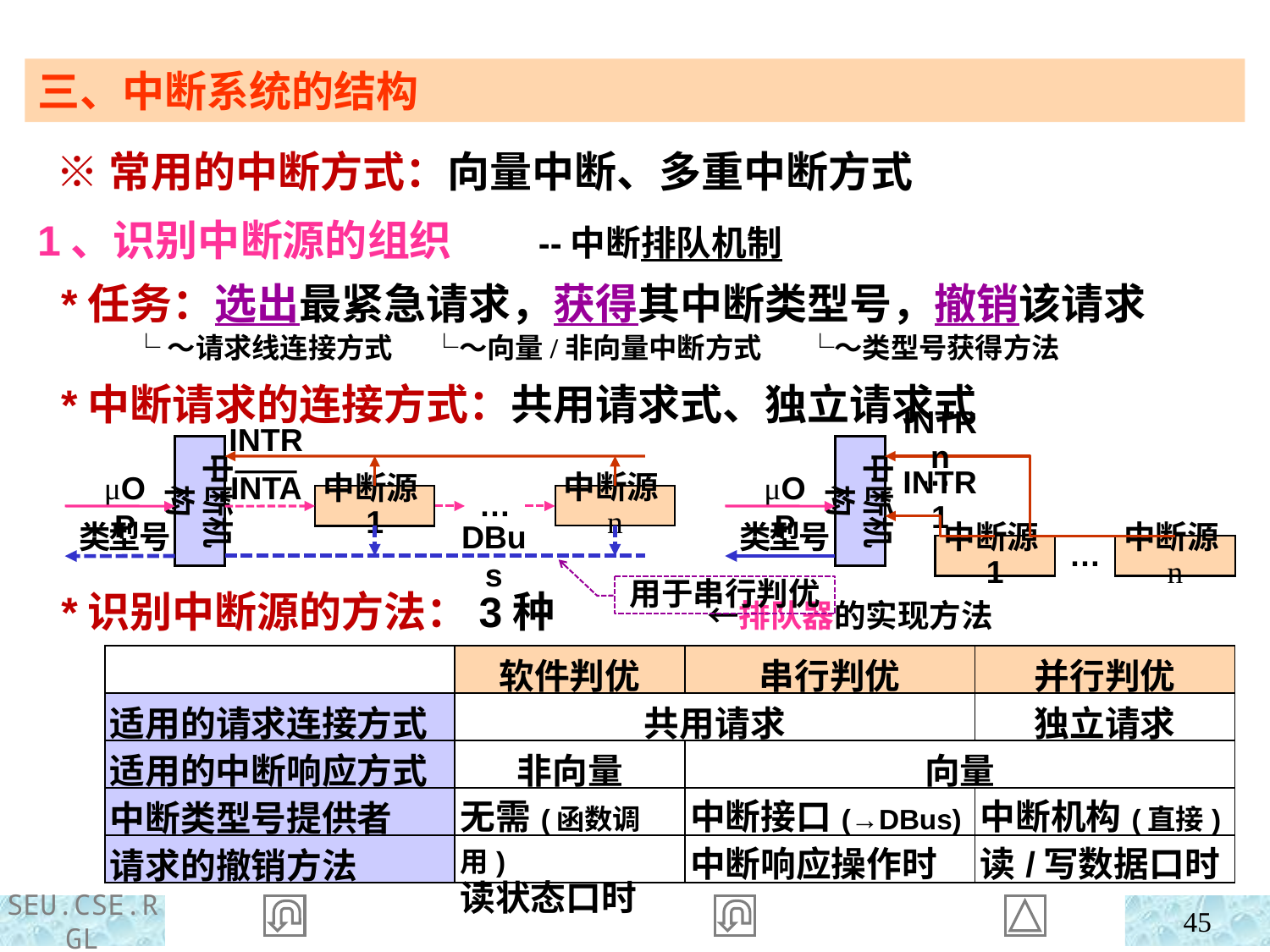

三、中断系统的结构
  ※常用的中断方式：向量中断、多重中断方式
1、识别中断源的组织        --中断排队机制
  *任务：选出最紧急请求，获得其中断类型号，撤销该请求
               └～请求线连接方式      └～向量/非向量中断方式       └～类型号获得方法
  *中断请求的连接方式：共用请求式、独立请求式
INTR
中断机构
μOP
中断源n
中断源1
…
INTRn
中断机构
…
μOP
INTR1
类型号
中断源1
中断源n
…
INTA

DBus
类型号
  *识别中断源的方法：3种                ←排队器的实现方法
用于串行判优
|  | 软件判优 | 串行判优 | 并行判优 |
| --- | --- | --- | --- |
| 适用的请求连接方式 | 共用请求 |  | 独立请求 |
| 适用的中断响应方式 | 非向量 | 向量 |  |
| 中断类型号提供者 |  |  |  |
| 请求的撤销方法 |  |  |  |
| 无需(函数调用) |
| --- |
| 读状态口时 |
| 中断接口(→DBus) |
| --- |
| 中断响应操作时 |
| 中断机构(直接) |
| --- |
| 读/写数据口时 |

45